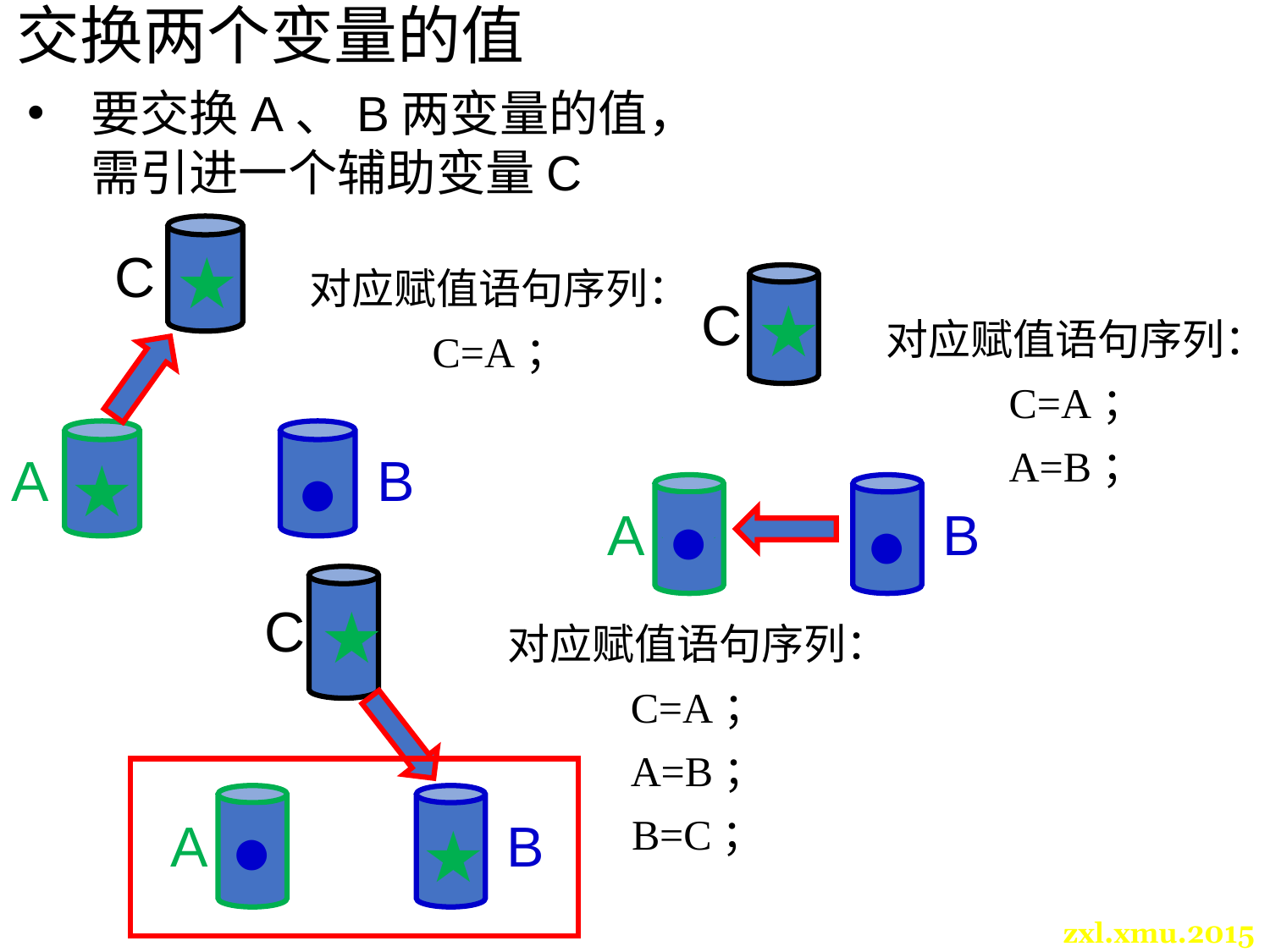

# 交换两个变量的值
要交换A、B两变量的值，
需引进一个辅助变量C

★
C
对应赋值语句序列：
C=A；

★
●
A
B

★
C
对应赋值语句序列：
C=A；
A=B；
★
●

A
B
●

★
C
对应赋值语句序列：
C=A；
A=B；
B=C；

●
A
B
●
★